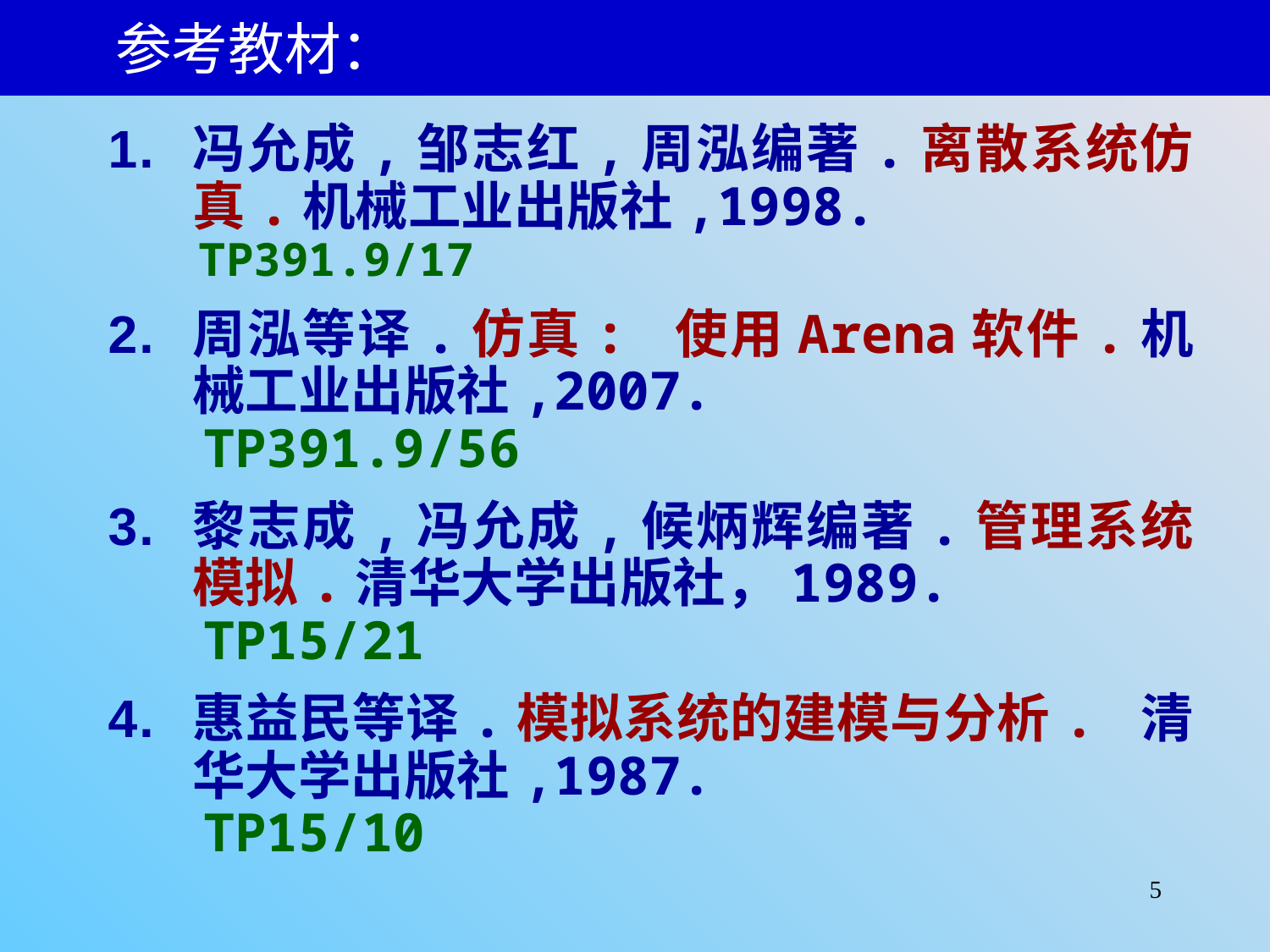

# 参考教材：
冯允成,邹志红,周泓编著.离散系统仿真.机械工业出版社,1998.
 TP391.9/17
周泓等译.仿真: 使用Arena软件.机械工业出版社,2007.
   TP391.9/56
黎志成,冯允成,候炳辉编著.管理系统模拟.清华大学出版社，1989.
   TP15/21
惠益民等译.模拟系统的建模与分析. 清华大学出版社,1987.
   TP15/10
5